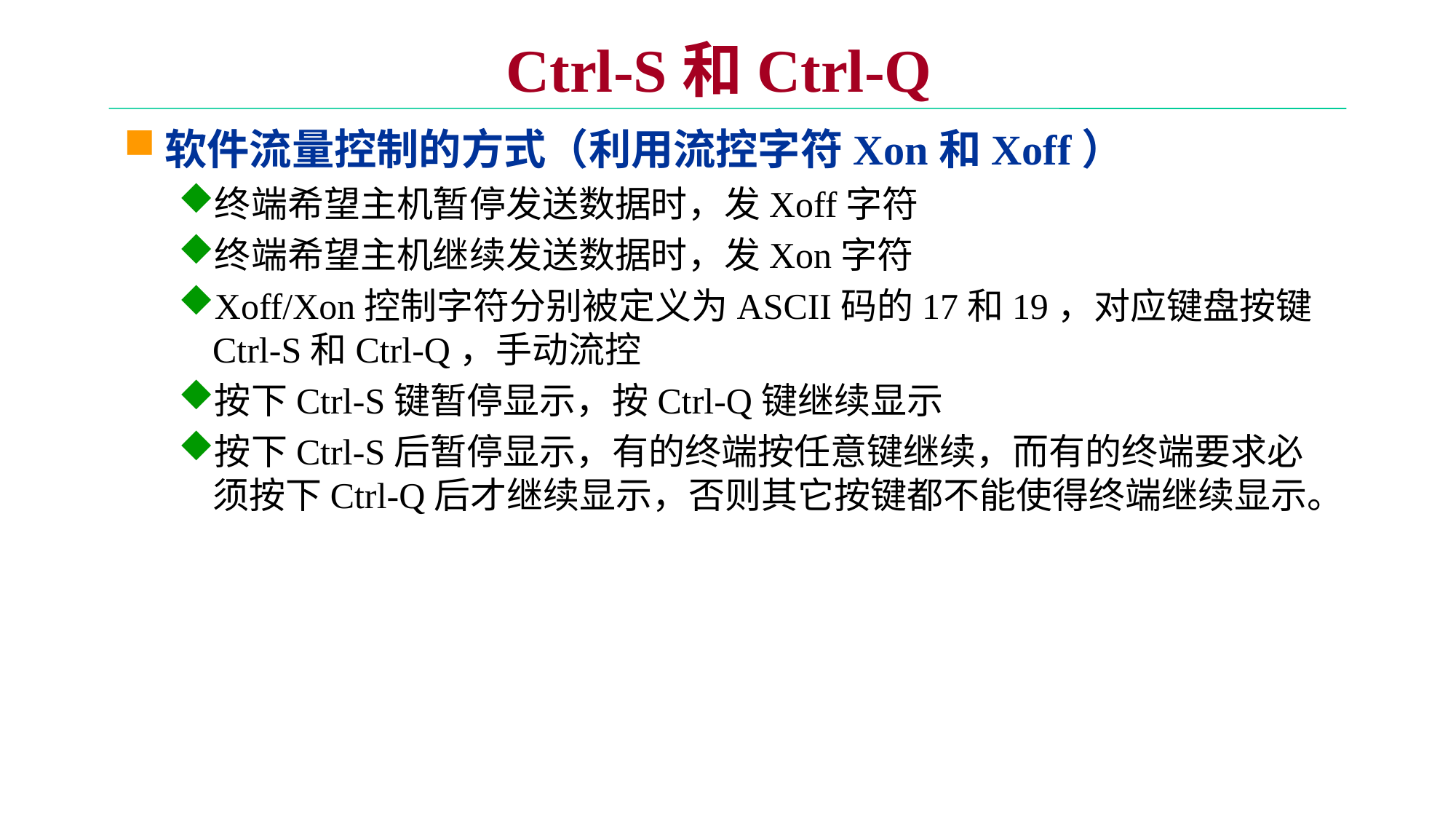

# Ctrl-S和Ctrl-Q
软件流量控制的方式（利用流控字符Xon和Xoff）
终端希望主机暂停发送数据时，发Xoff字符
终端希望主机继续发送数据时，发Xon字符
Xoff/Xon控制字符分别被定义为ASCII码的17和19，对应键盘按键Ctrl-S和Ctrl-Q，手动流控
按下Ctrl-S键暂停显示，按Ctrl-Q键继续显示
按下Ctrl-S后暂停显示，有的终端按任意键继续，而有的终端要求必须按下Ctrl-Q后才继续显示，否则其它按键都不能使得终端继续显示。